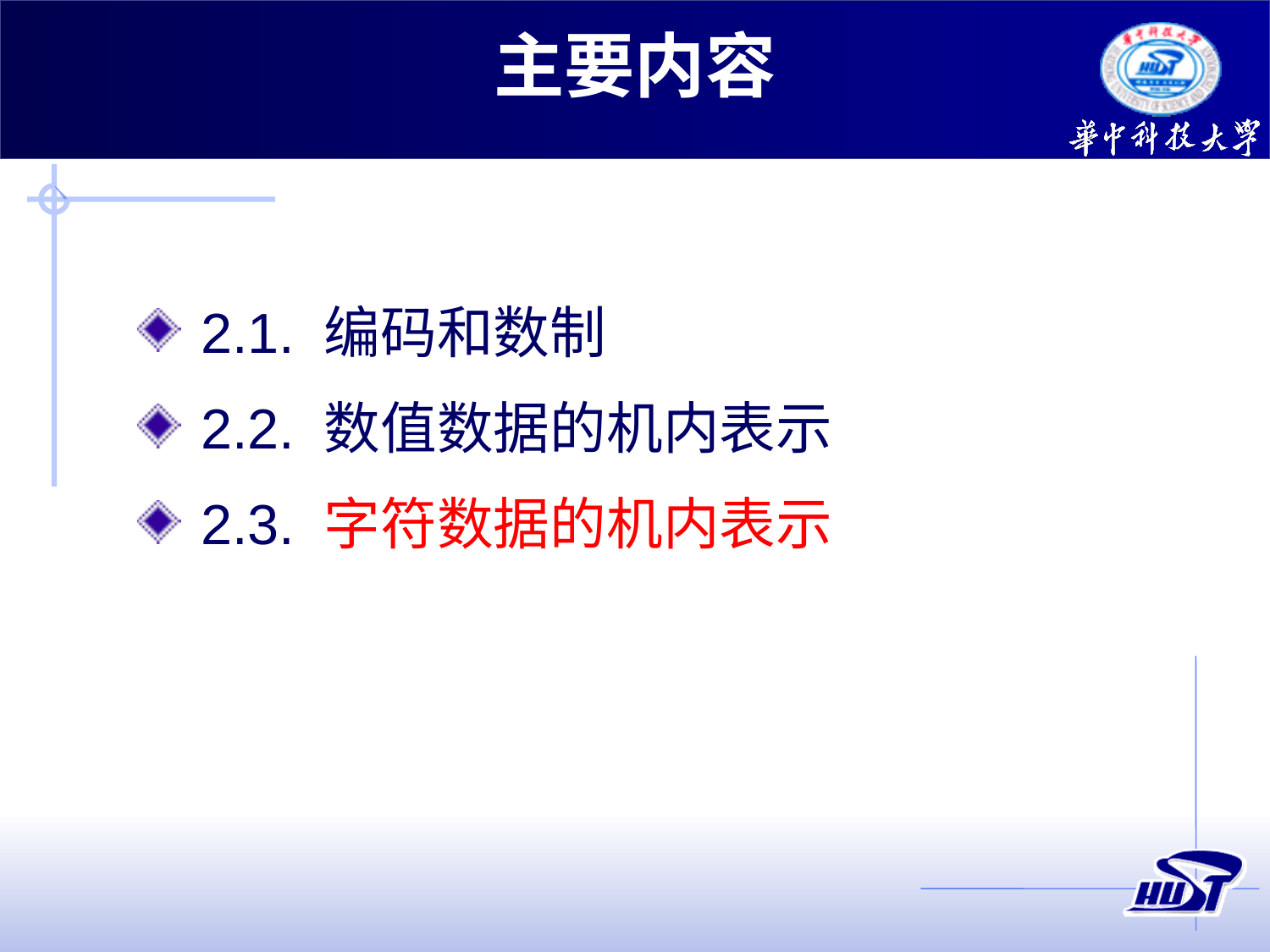

主要内容
 2.1. 编码和数制
 2.2. 数值数据的机内表示
 2.3. 字符数据的机内表示